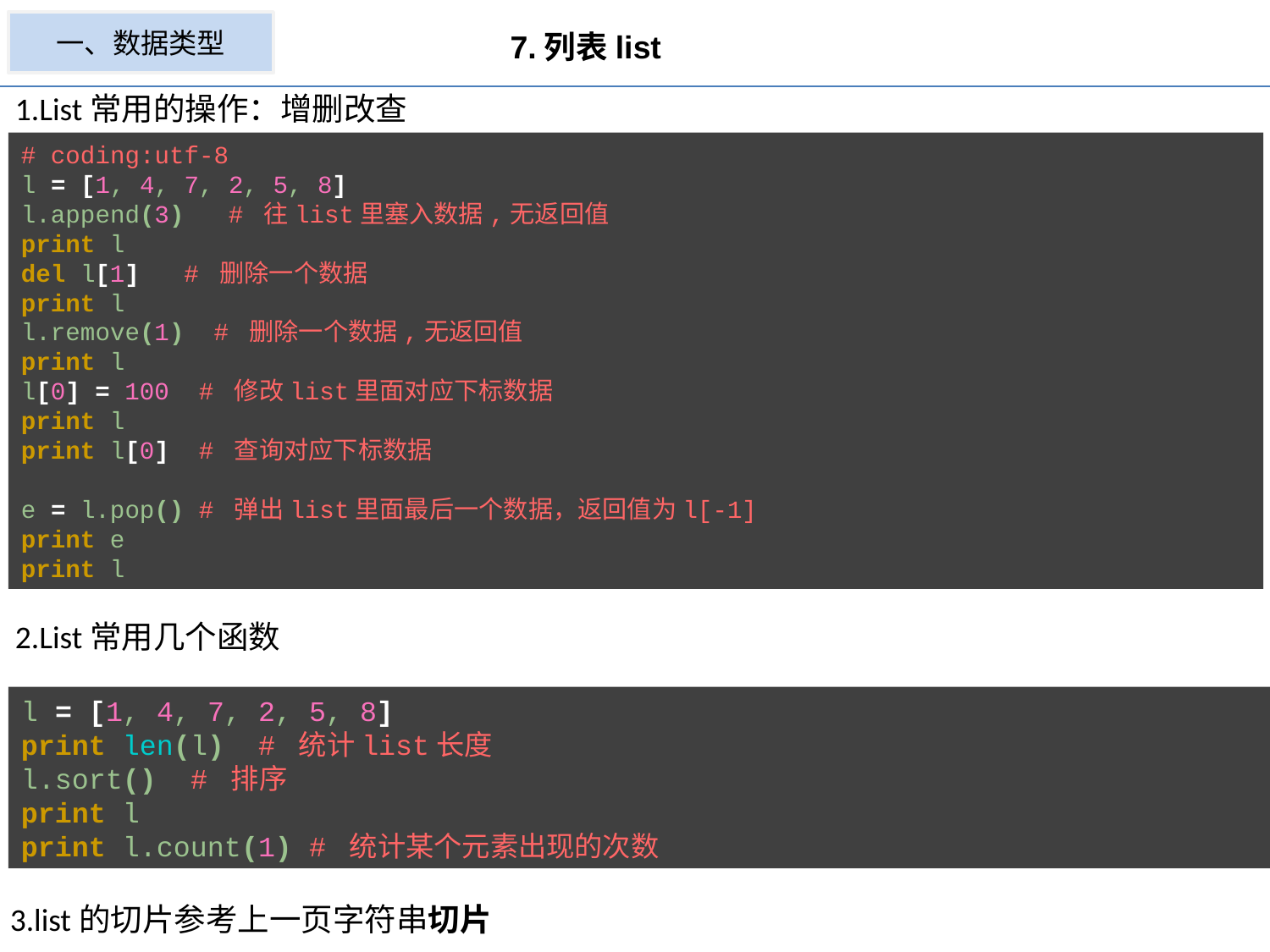

一、数据类型
7.列表list
1.List常用的操作：增删改查
# coding:utf-8 l = [1, 4, 7, 2, 5, 8] l.append(3)   # 往list里塞入数据,无返回值 print l del l[1]   # 删除一个数据 print l l.remove(1)  # 删除一个数据,无返回值 print l l[0] = 100  # 修改list里面对应下标数据 print l print l[0]  # 查询对应下标数据 e = l.pop() # 弹出list里面最后一个数据，返回值为l[-1] print e print l
2.List常用几个函数
l = [1, 4, 7, 2, 5, 8]
print len(l)  # 统计list长度
l.sort()  # 排序
print l
print l.count(1) # 统计某个元素出现的次数
3.list的切片参考上一页字符串切片